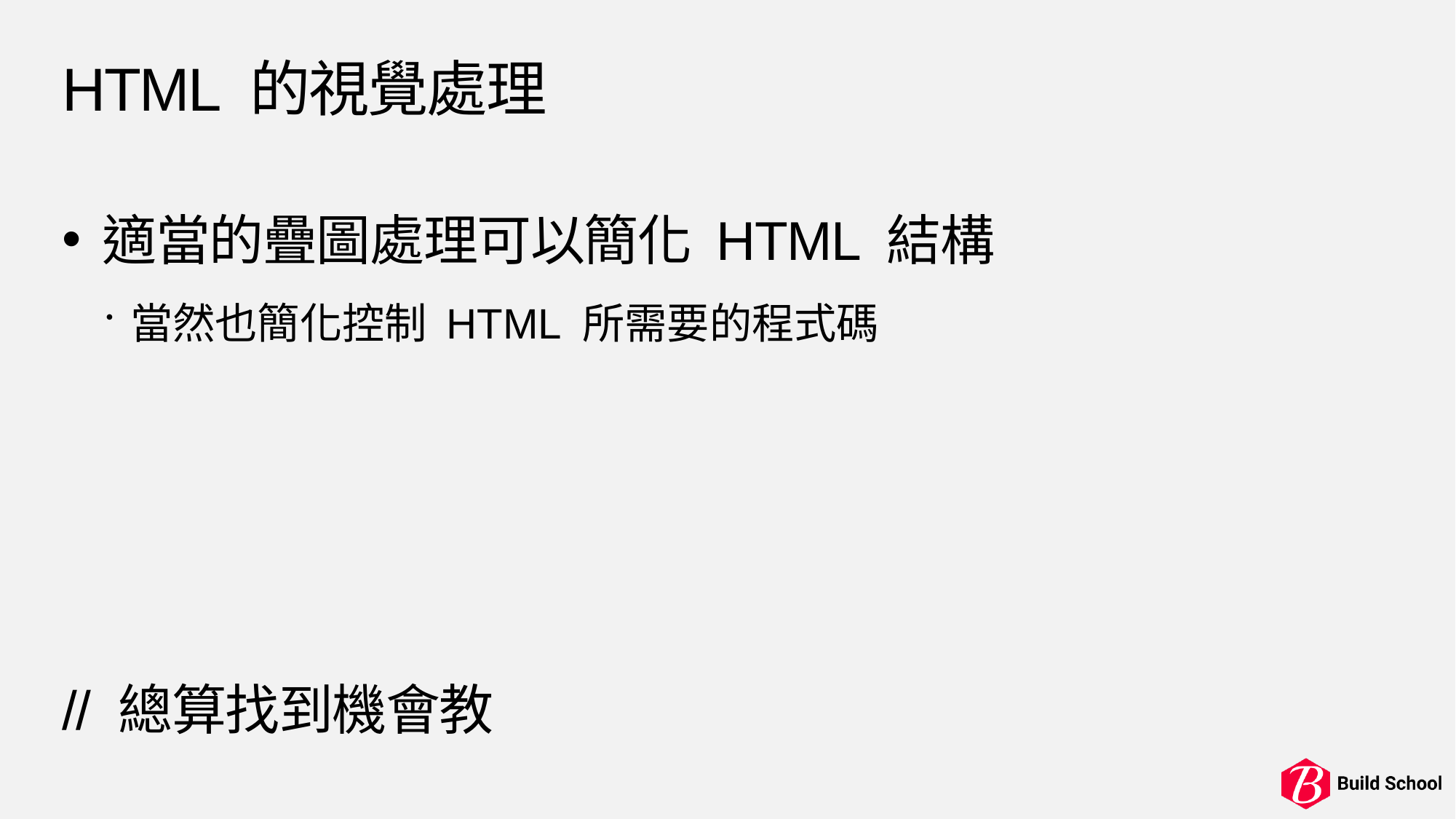

# HTML 的視覺處理
適當的疊圖處理可以簡化 HTML 結構
當然也簡化控制 HTML 所需要的程式碼

// 總算找到機會教